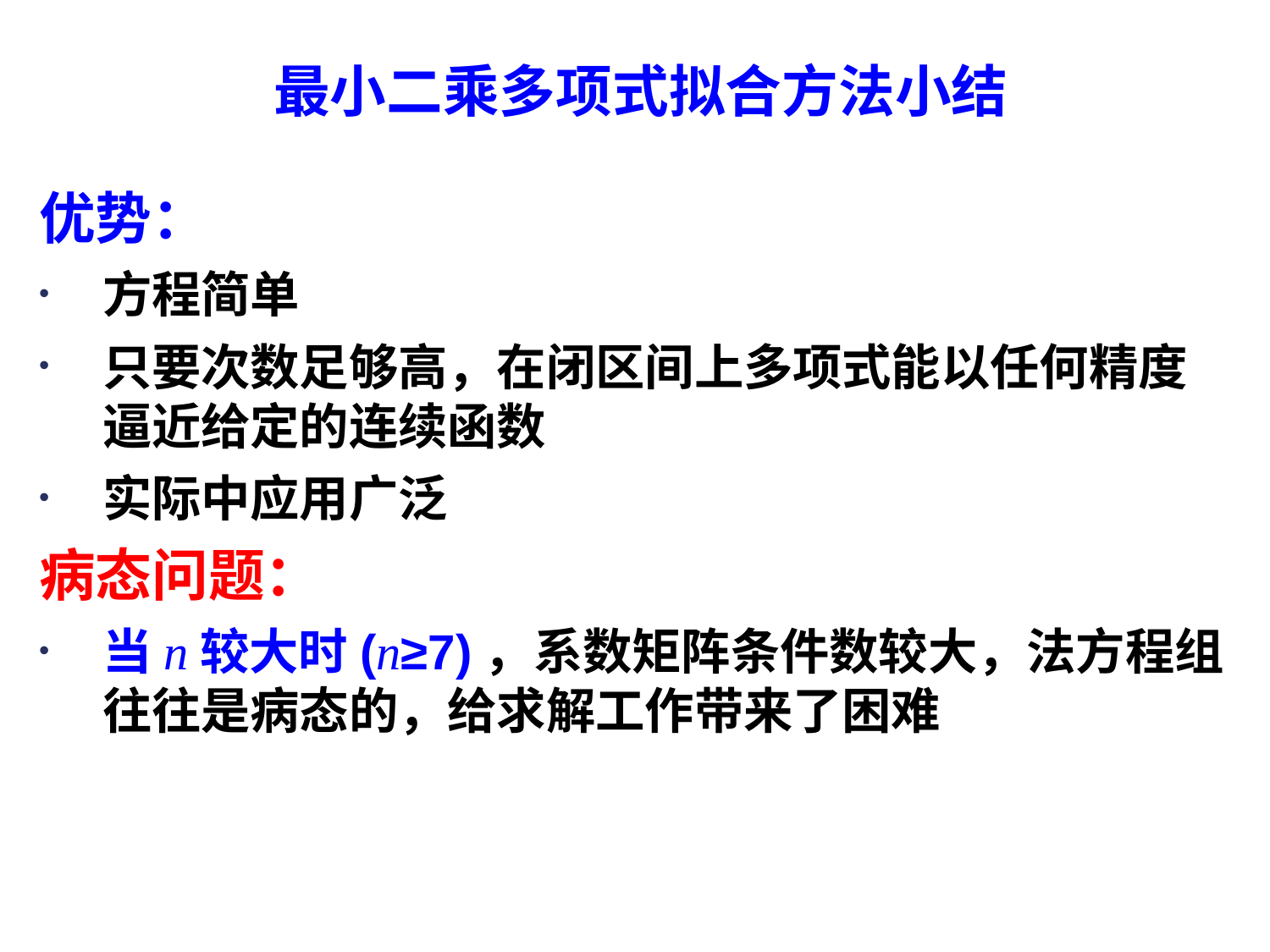

最小二乘多项式拟合方法小结
优势：
方程简单
只要次数足够高，在闭区间上多项式能以任何精度逼近给定的连续函数
实际中应用广泛
病态问题：
当n较大时(n≥7)，系数矩阵条件数较大，法方程组往往是病态的，给求解工作带来了困难